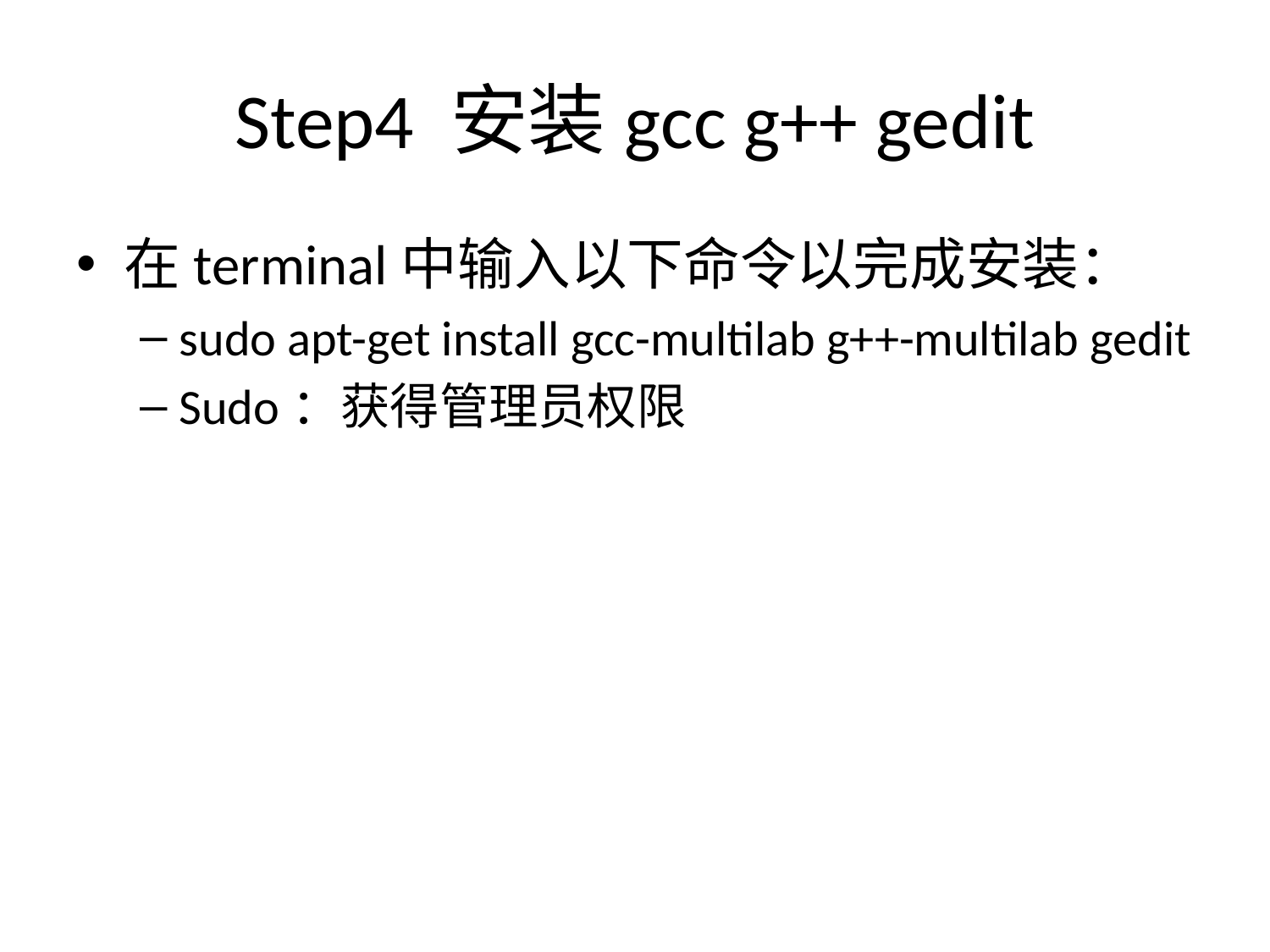

# Step4 安装gcc g++ gedit
在terminal中输入以下命令以完成安装：
sudo apt-get install gcc-multilab g++-multilab gedit
Sudo：获得管理员权限